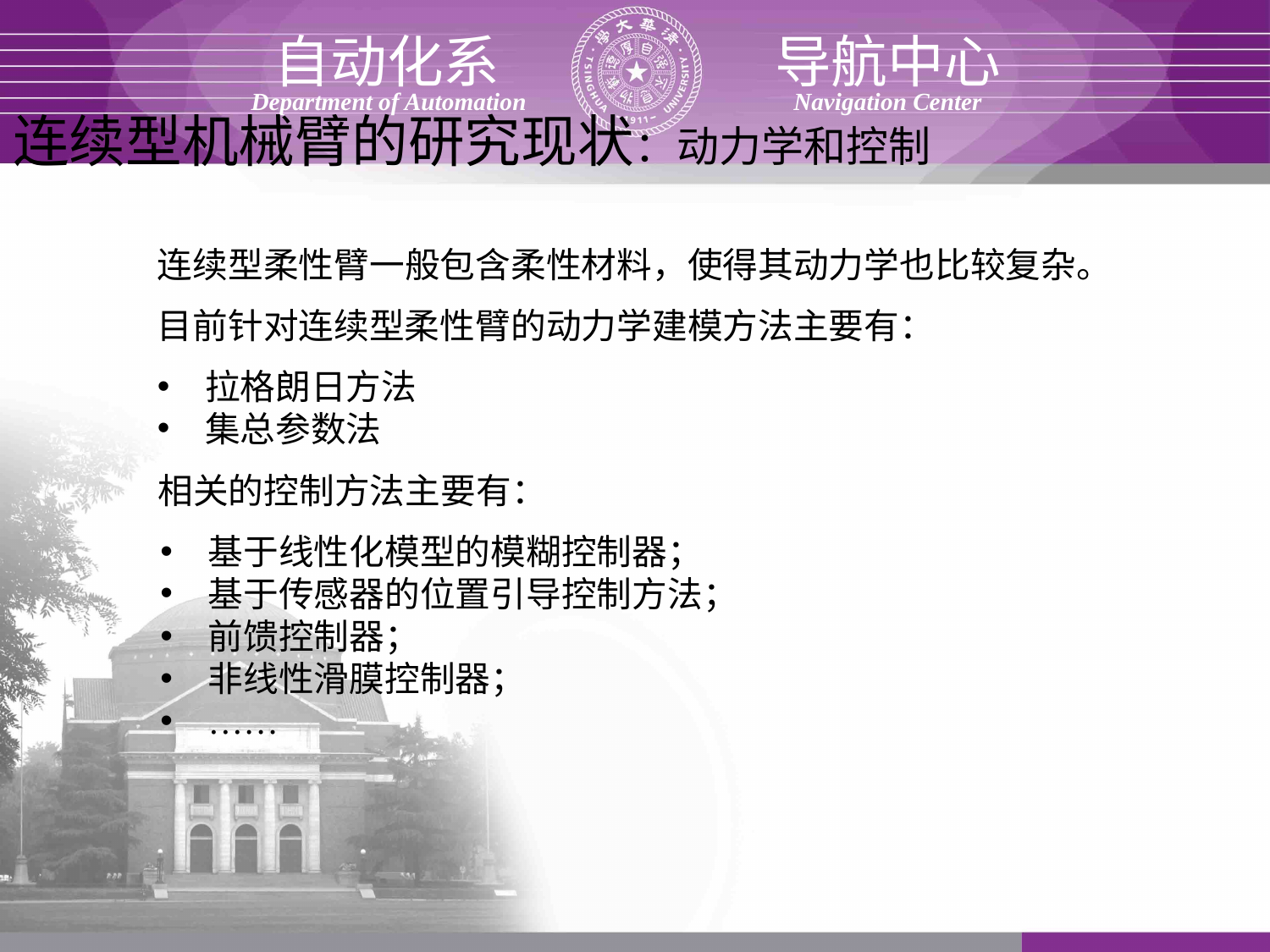

# 连续型机械臂的研究现状：动力学和控制
连续型柔性臂一般包含柔性材料，使得其动力学也比较复杂。
目前针对连续型柔性臂的动力学建模方法主要有：
拉格朗日方法
集总参数法
相关的控制方法主要有：
基于线性化模型的模糊控制器；
基于传感器的位置引导控制方法；
前馈控制器；
非线性滑膜控制器；
……